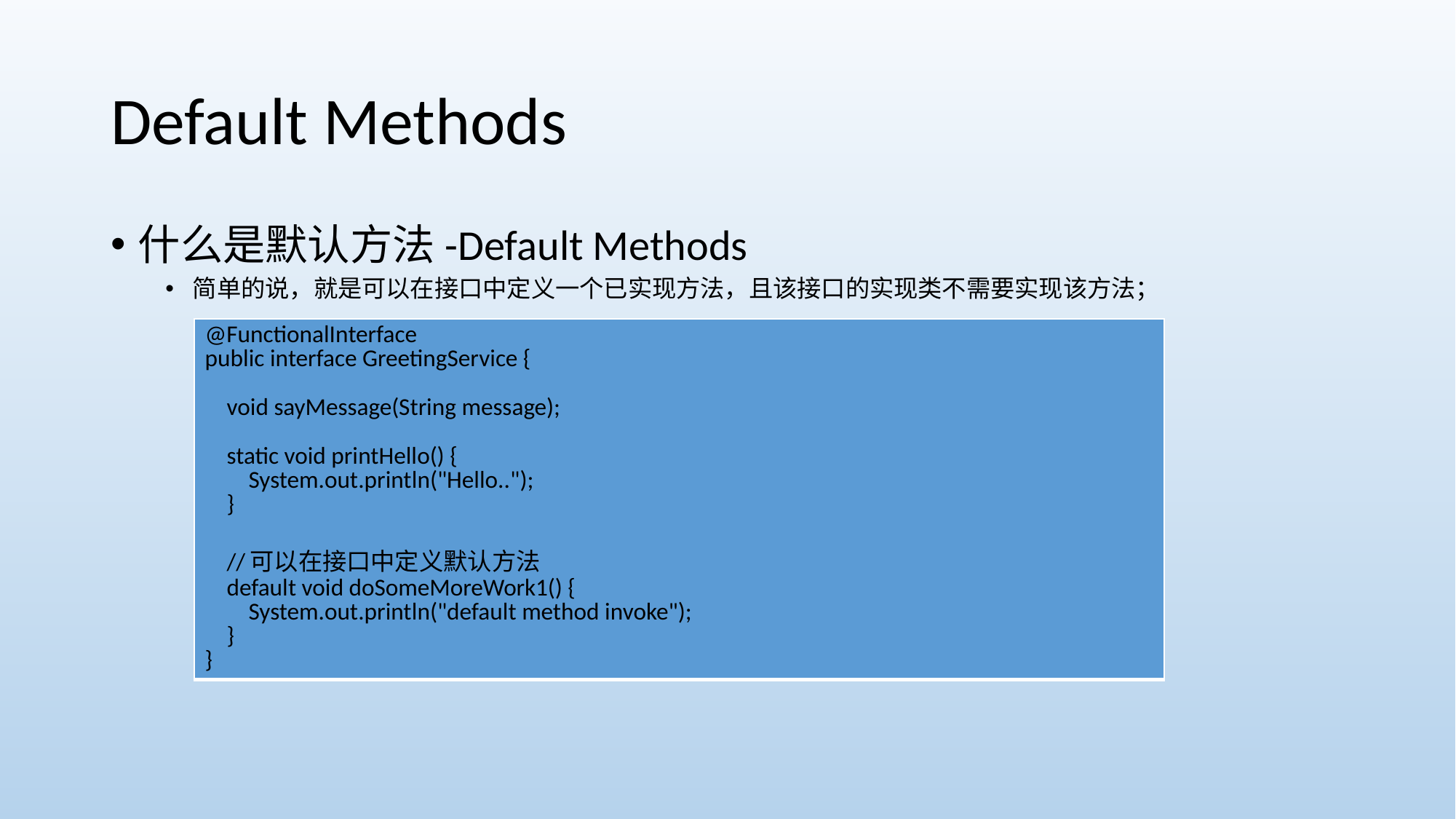

# Default Methods
什么是默认方法-Default Methods
简单的说，就是可以在接口中定义一个已实现方法，且该接口的实现类不需要实现该方法；

| @FunctionalInterface public interface GreetingService { void sayMessage(String message); static void printHello() { System.out.println("Hello.."); } //可以在接口中定义默认方法 default void doSomeMoreWork1() { System.out.println("default method invoke"); } } |
| --- |